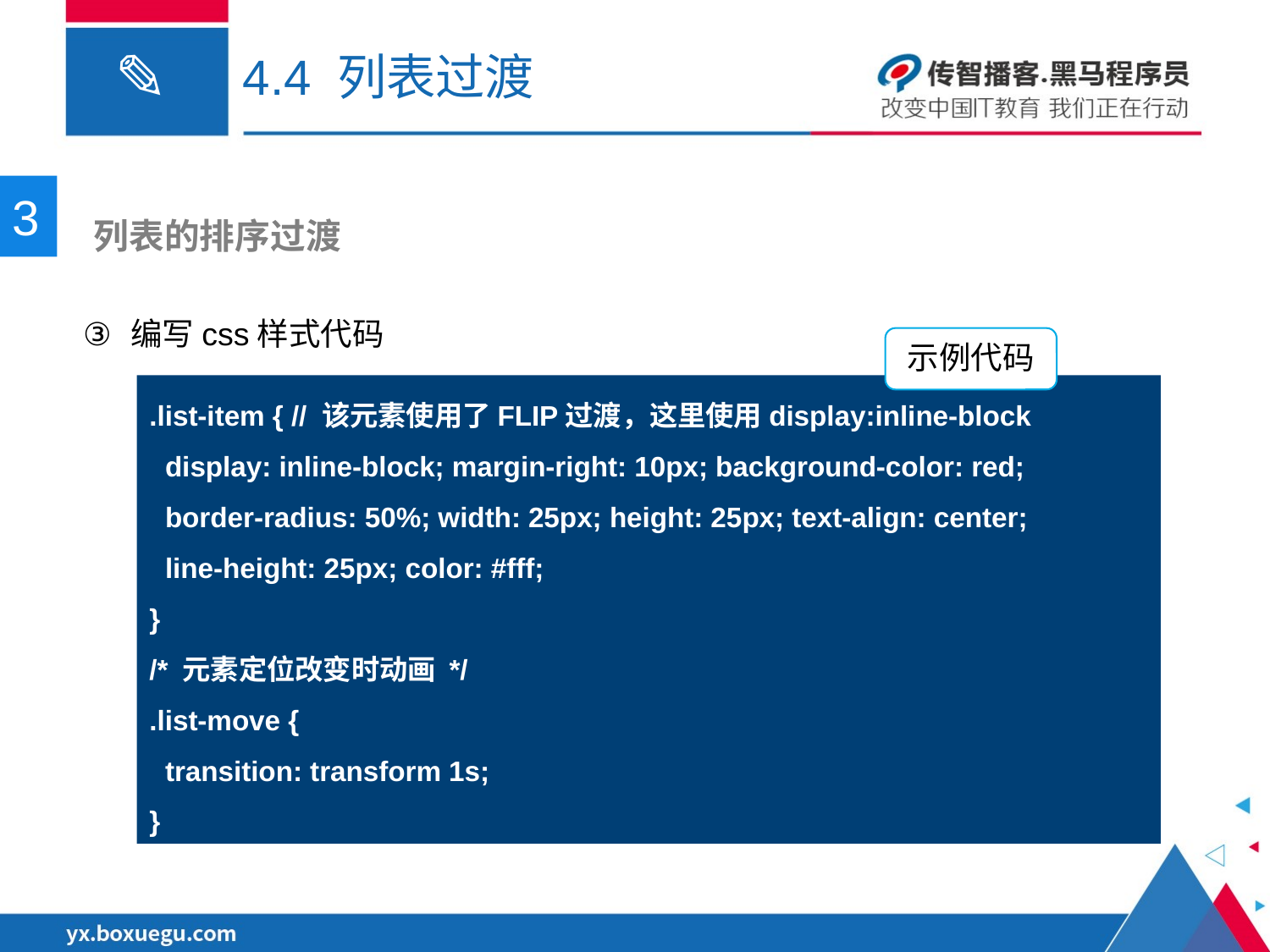

# 4.4 列表过渡

3
  列表的排序过渡
编写css样式代码
示例代码
.list-item { // 该元素使用了FLIP过渡，这里使用display:inline-block
  display: inline-block; margin-right: 10px; background-color: red;
  border-radius: 50%; width: 25px; height: 25px; text-align: center;
  line-height: 25px; color: #fff;
}
/* 元素定位改变时动画 */
.list-move {
  transition: transform 1s;
}